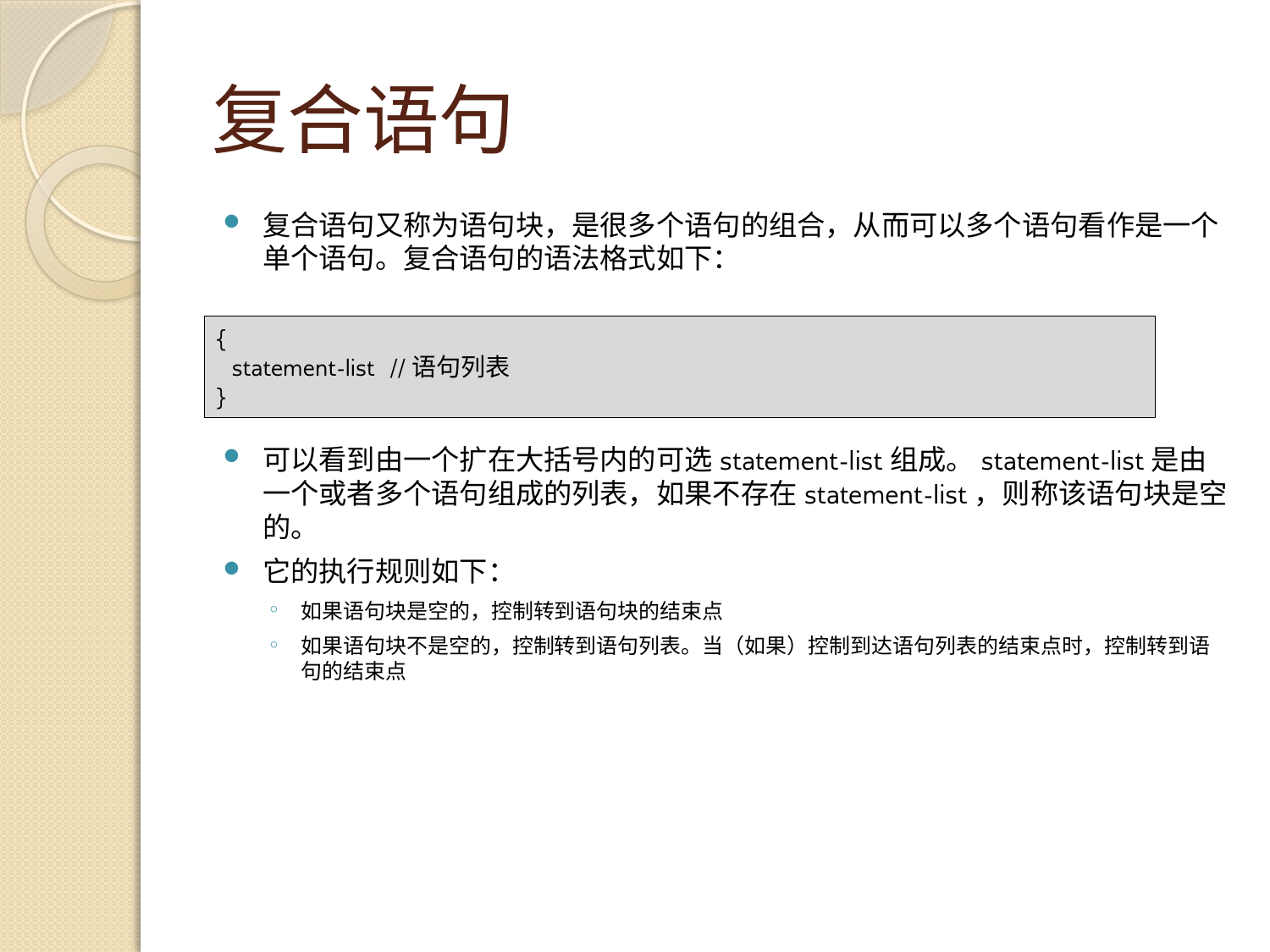

# 复合语句
复合语句又称为语句块，是很多个语句的组合，从而可以多个语句看作是一个单个语句。复合语句的语法格式如下：
{
  statement-list  //语句列表
}
可以看到由一个扩在大括号内的可选statement-list组成。statement-list是由一个或者多个语句组成的列表，如果不存在statement-list，则称该语句块是空的。
它的执行规则如下：
如果语句块是空的，控制转到语句块的结束点
如果语句块不是空的，控制转到语句列表。当（如果）控制到达语句列表的结束点时，控制转到语句的结束点